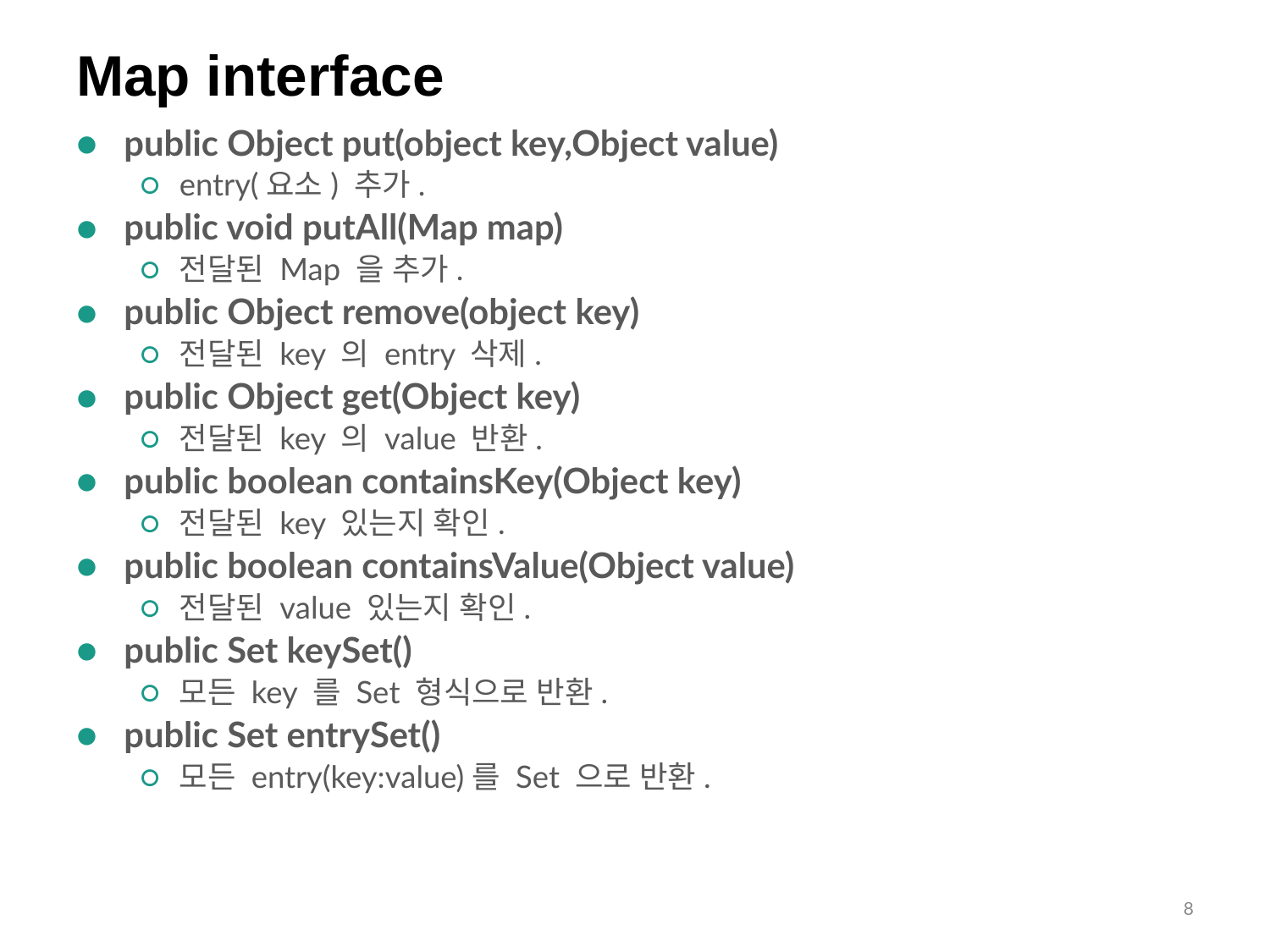

# Map interface
public Object put(object key,Object value)
entry(요소) 추가.
public void putAll(Map map)
전달된 Map 을 추가.
public Object remove(object key)
전달된 key 의 entry 삭제.
public Object get(Object key)
전달된 key 의 value 반환.
public boolean containsKey(Object key)
전달된 key 있는지 확인.
public boolean containsValue(Object value)
전달된 value 있는지 확인.
public Set keySet()
모든 key 를 Set 형식으로 반환.
public Set entrySet()
모든 entry(key:value)를 Set 으로 반환.
8